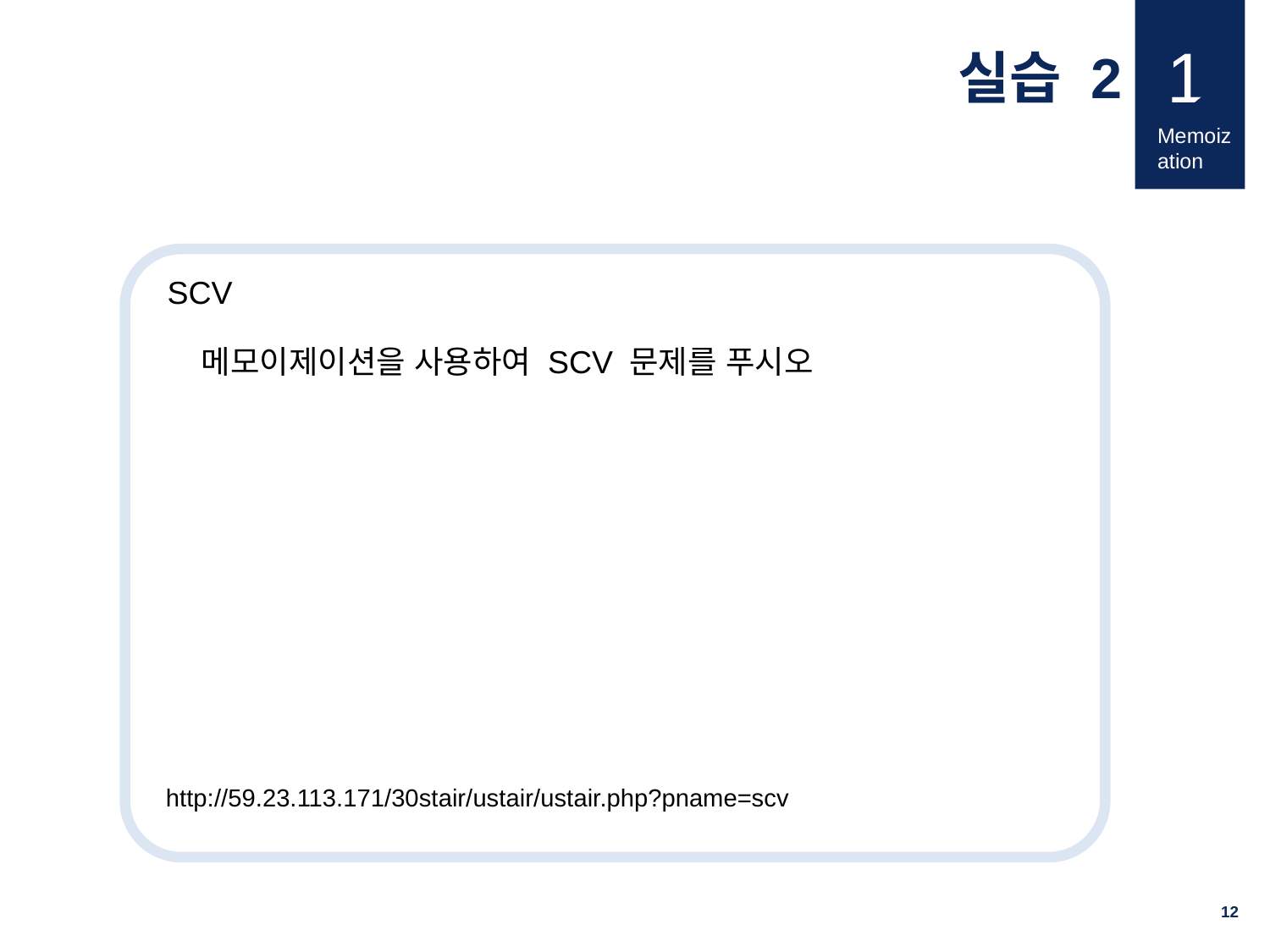

1

실습 2
Memoization

SCV
메모이제이션을 사용하여 SCV 문제를 푸시오
http://59.23.113.171/30stair/ustair/ustair.php?pname=scv
12